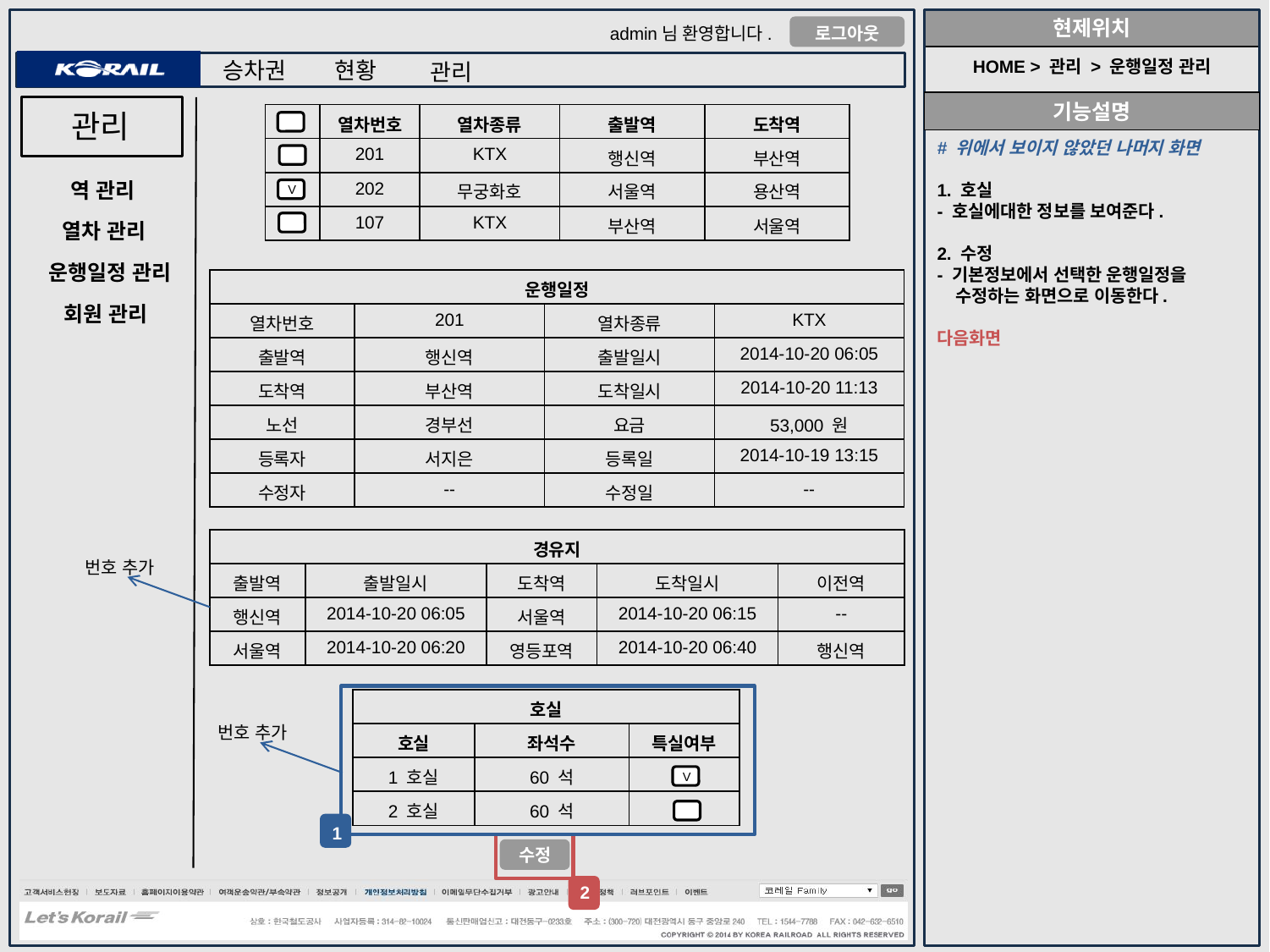

HOME > 관리 > 운행일정 관리
관리
|  | 열차번호 | 열차종류 | 출발역 | 도착역 |
| --- | --- | --- | --- | --- |
|  | 201 | KTX | 행신역 | 부산역 |
|  | 202 | 무궁화호 | 서울역 | 용산역 |
|  | 107 | KTX | 부산역 | 서울역 |

# 위에서 보이지 않았던 나머지 화면

1. 호실
- 호실에대한 정보를 보여준다.

2. 수정
- 기본정보에서 선택한 운행일정을
   수정하는 화면으로 이동한다.

다음화면

역 관리
V

열차 관리

운행일정 관리
| 운행일정 |  |  |  |
| --- | --- | --- | --- |
| 열차번호 | 201 | 열차종류 | KTX |
| 출발역 | 행신역 | 출발일시 | 2014-10-20 06:05 |
| 도착역 | 부산역 | 도착일시 | 2014-10-20 11:13 |
| 노선 | 경부선 | 요금 | 53,000 원 |
| 등록자 | 서지은 | 등록일 | 2014-10-19 13:15 |
| 수정자 | -- | 수정일 | -- |
회원 관리
| 경유지 |  |  |  |  |
| --- | --- | --- | --- | --- |
| 출발역 | 출발일시 | 도착역 | 도착일시 | 이전역 |
| 행신역 | 2014-10-20 06:05 | 서울역 | 2014-10-20 06:15 | -- |
| 서울역 | 2014-10-20 06:20 | 영등포역 | 2014-10-20 06:40 | 행신역 |
번호 추가

| 호실 |  |  |
| --- | --- | --- |
| 호실 | 좌석수 | 특실여부 |
| 1 호실 | 60 석 |  |
| 2 호실 | 60 석 |  |
번호 추가
V

1

수정
2